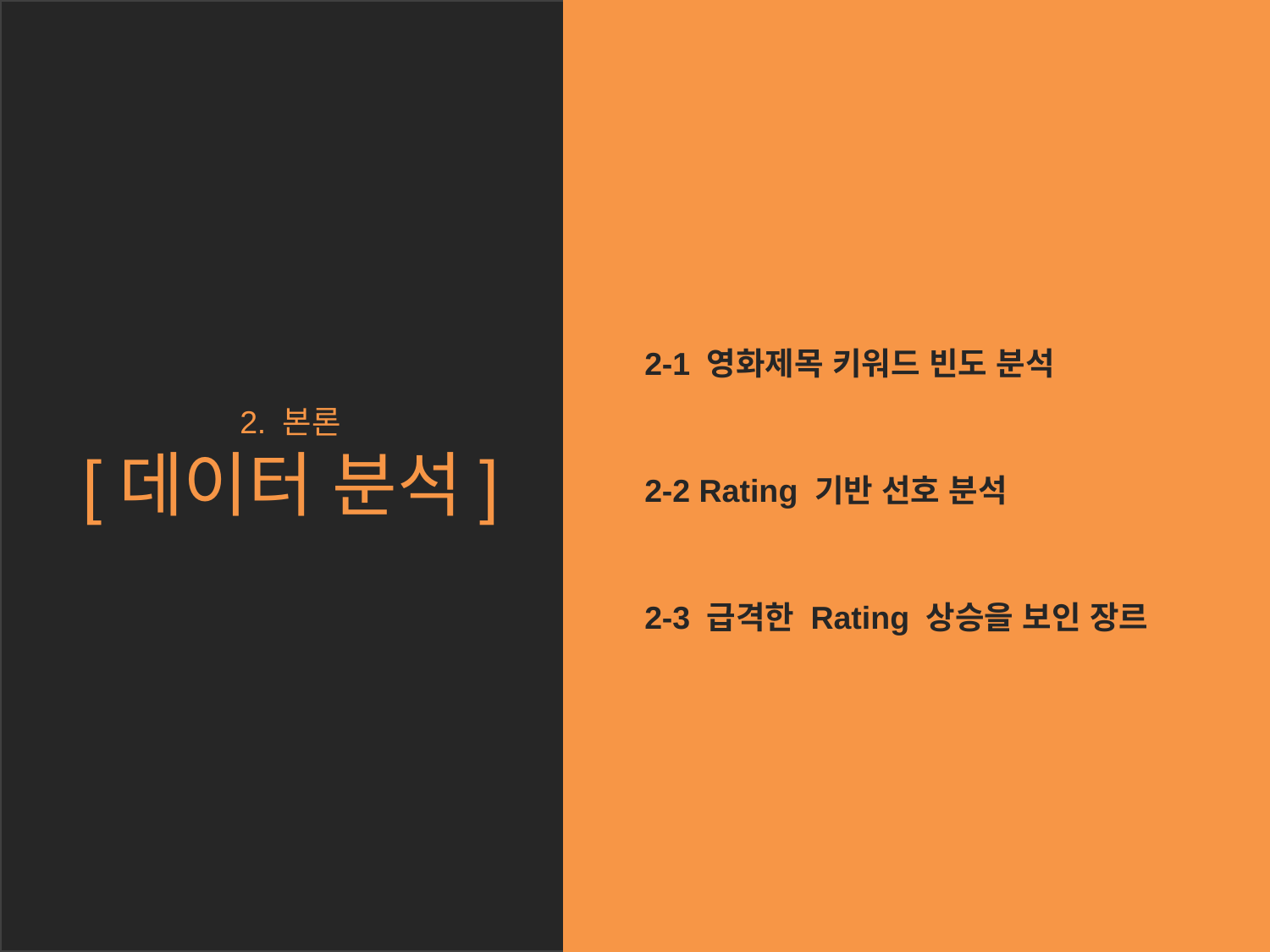

2-1 영화제목 키워드 빈도 분석

2-2 Rating 기반 선호 분석

2-3 급격한 Rating 상승을 보인 장르
2. 본론
[데이터 분석]